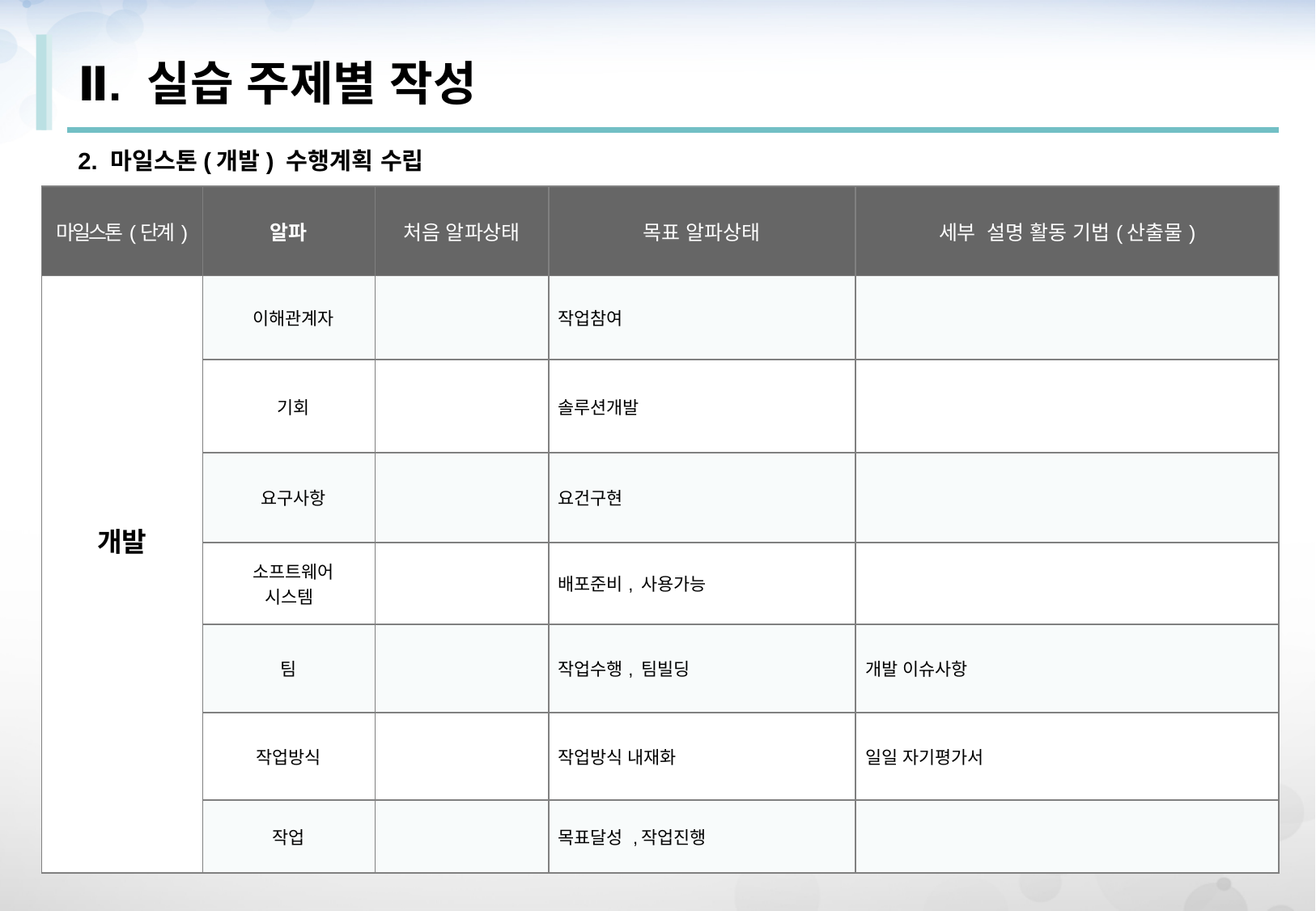

Ⅱ. 실습 주제별 작성
2. 마일스톤(개발) 수행계획 수립
| 마일스톤(단계) | 알파 | 처음 알파상태 | 목표 알파상태 | 세부 설명 활동 기법(산출물) |
| --- | --- | --- | --- | --- |
| 개발 | 이해관계자 |  | 작업참여 |  |
|  | 기회 |  | 솔루션개발 |  |
|  | 요구사항 |  | 요건구현 |  |
|  | 소프트웨어 시스템 |  | 배포준비, 사용가능 |  |
|  | 팀 |  | 작업수행, 팀빌딩 | 개발 이슈사항 |
|  | 작업방식 |  | 작업방식 내재화 | 일일 자기평가서 |
|  | 작업 |  | 목표달성 ,작업진행 |  |